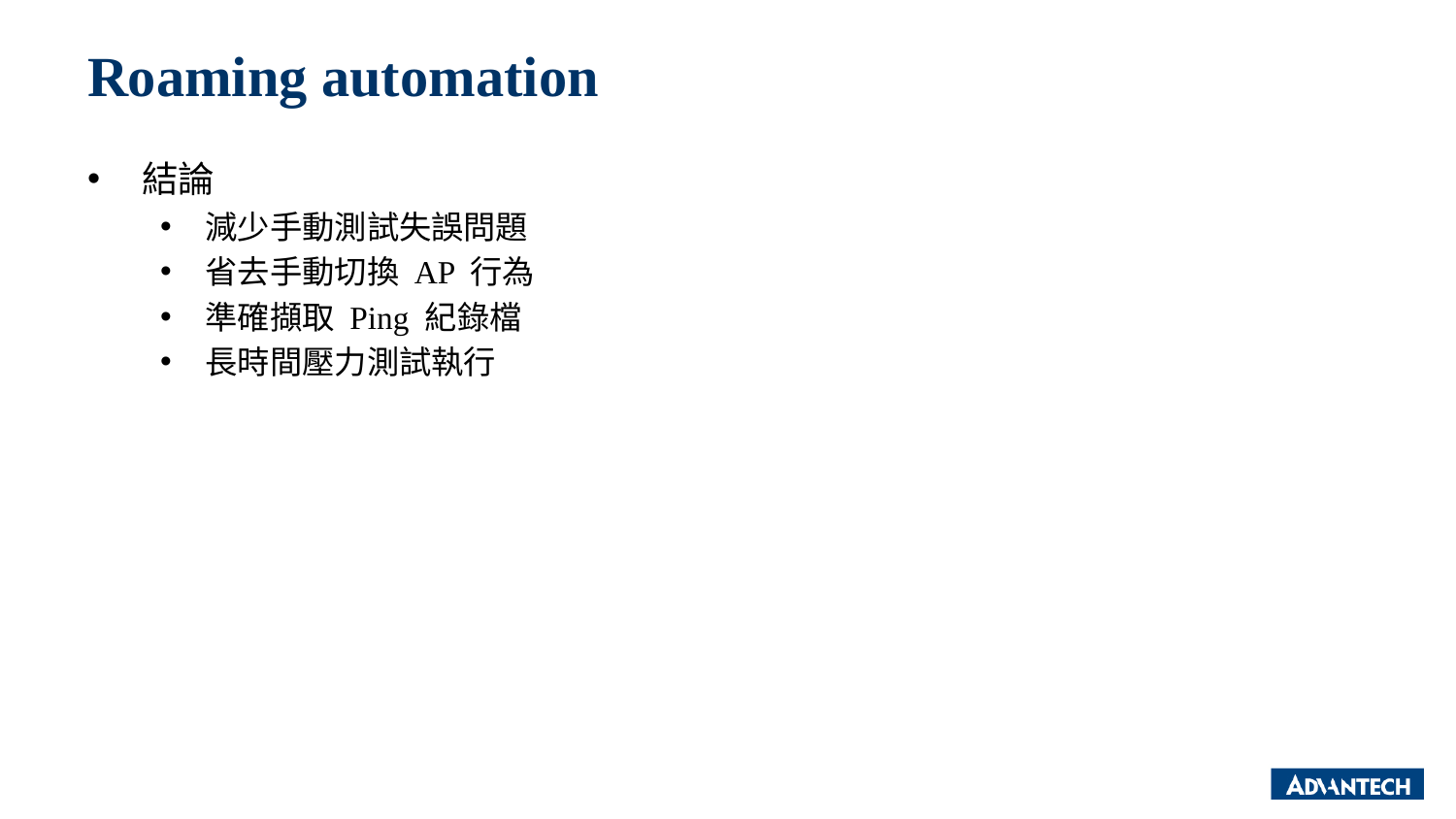

# Roaming automation
結論
減少手動測試失誤問題
省去手動切換 AP 行為
準確擷取 Ping 紀錄檔
長時間壓力測試執行